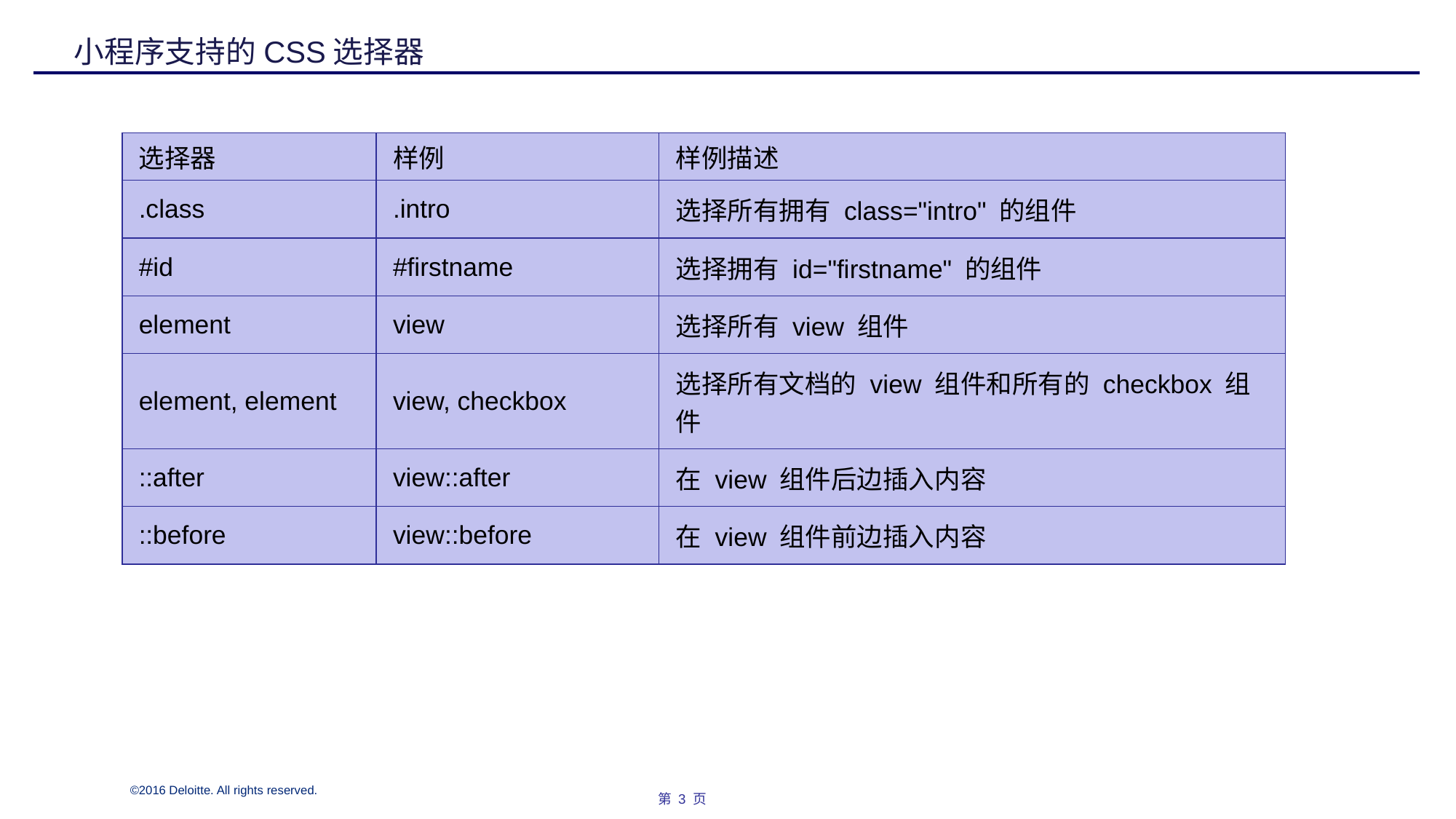

# 小程序支持的CSS选择器
| 选择器 | 样例 | 样例描述 |
| --- | --- | --- |
| .class | .intro | 选择所有拥有 class="intro" 的组件 |
| #id | #firstname | 选择拥有 id="firstname" 的组件 |
| element | view | 选择所有 view 组件 |
| element, element | view, checkbox | 选择所有文档的 view 组件和所有的 checkbox 组件 |
| ::after | view::after | 在 view 组件后边插入内容 |
| ::before | view::before | 在 view 组件前边插入内容 |